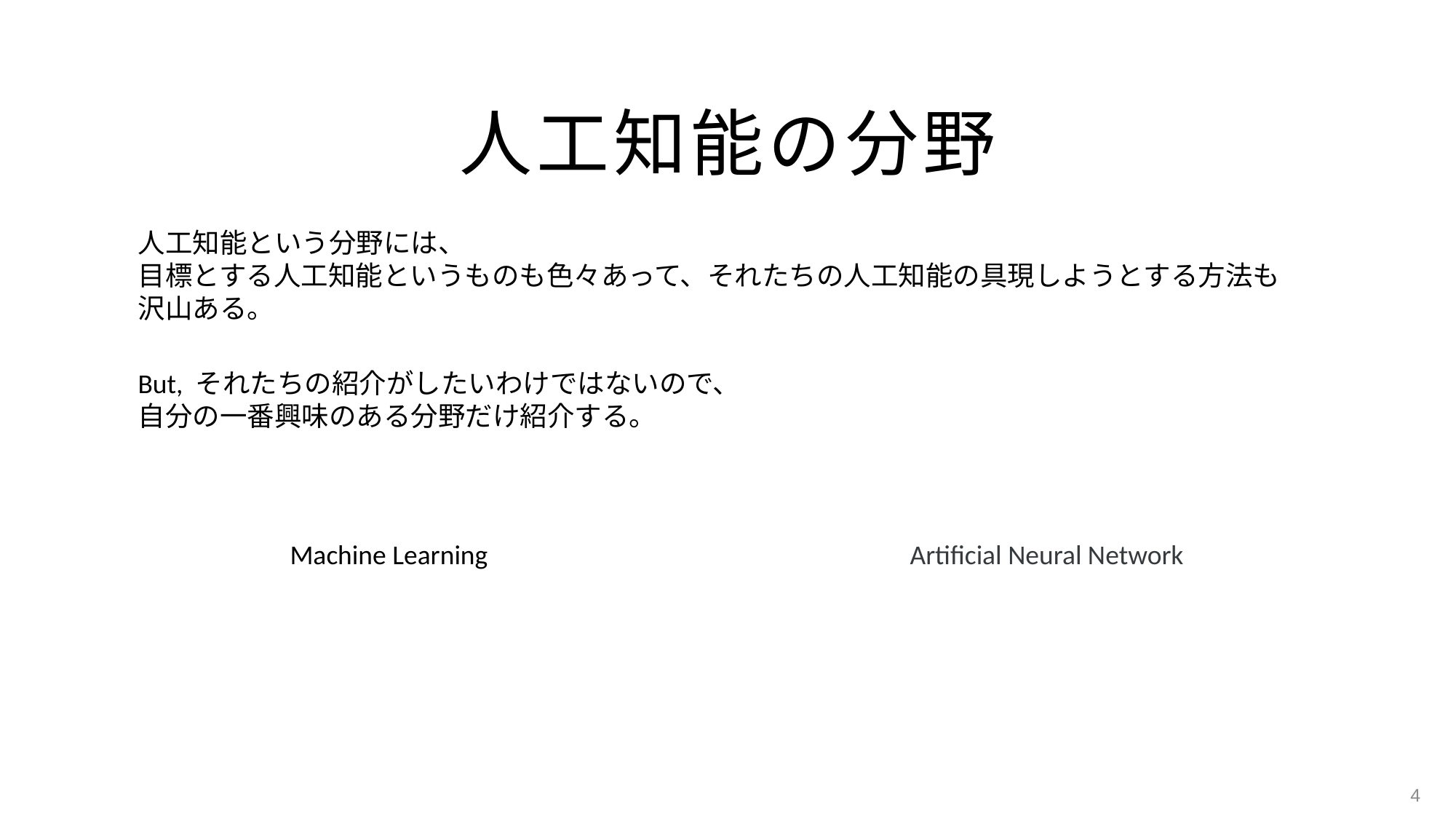

# 人工知能の分野
人工知能という分野には、
目標とする人工知能というものも色々あって、それたちの人工知能の具現しようとする方法も沢山ある。
But, それたちの紹介がしたいわけではないので、
自分の一番興味のある分野だけ紹介する。
Machine Learning
Artificial Neural Network
4